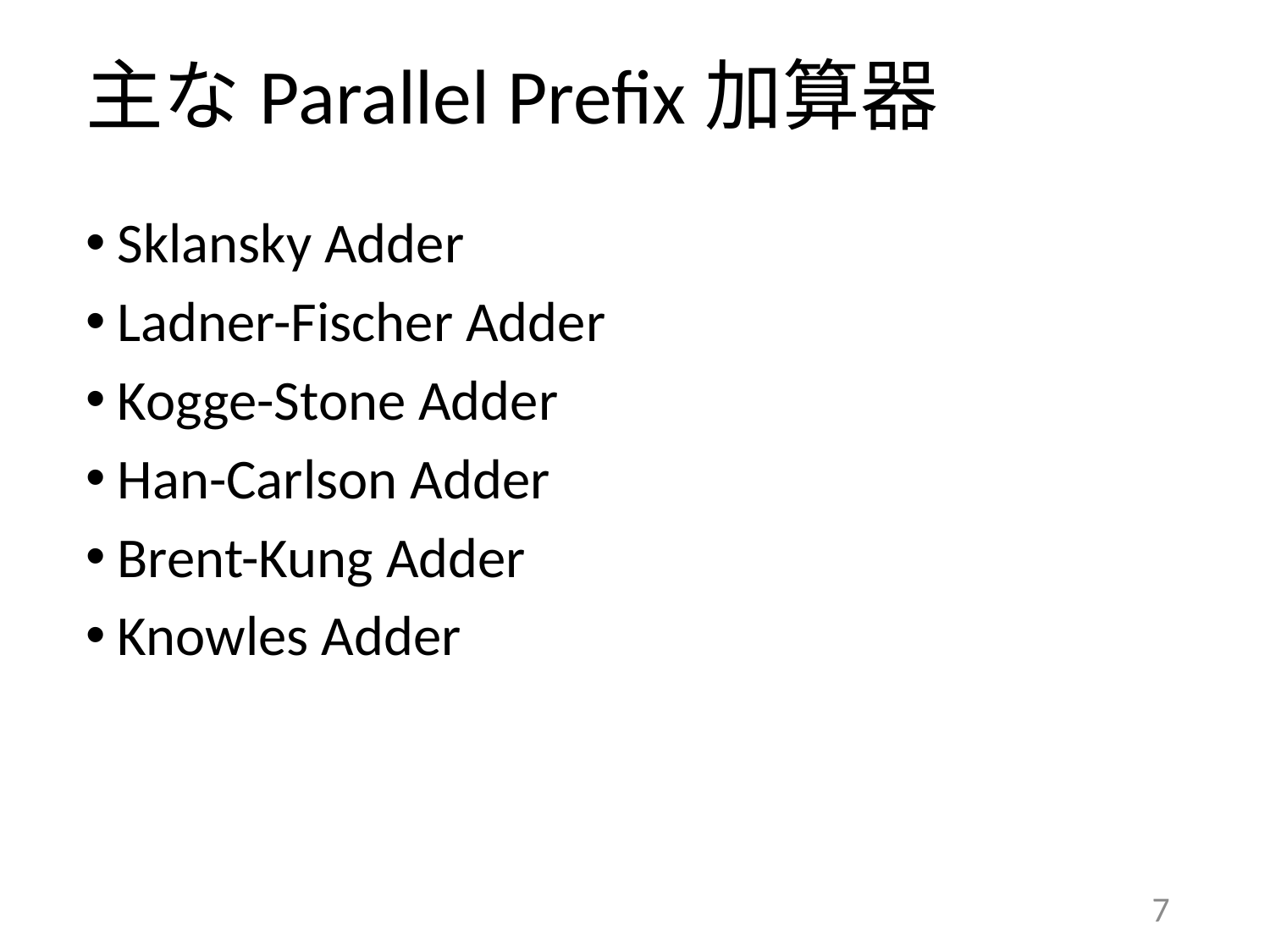

# 主なParallel Prefix加算器
Sklansky Adder
Ladner-Fischer Adder
Kogge-Stone Adder
Han-Carlson Adder
Brent-Kung Adder
Knowles Adder

7